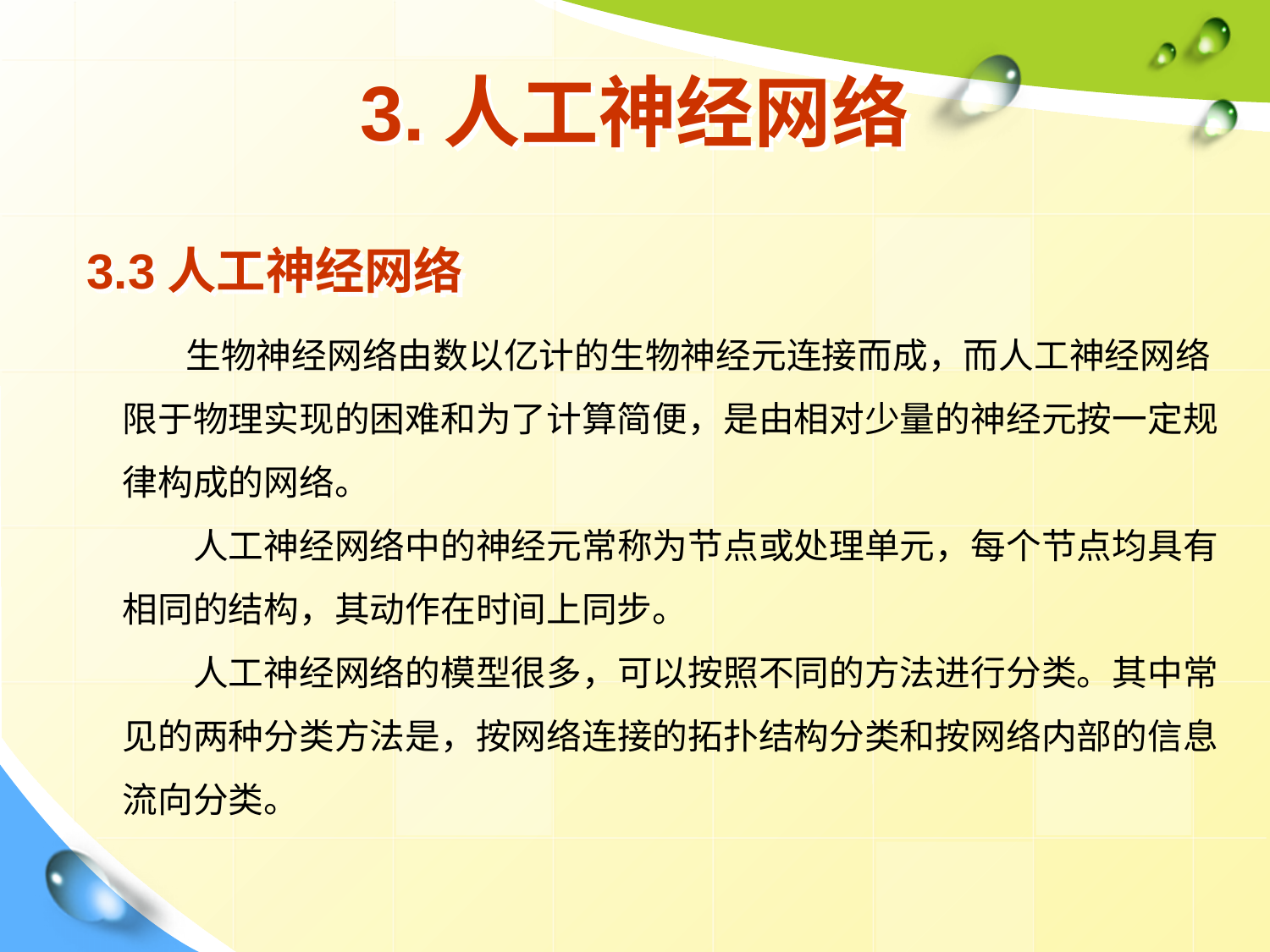

# 3.人工神经网络

3.3人工神经网络
       生物神经网络由数以亿计的生物神经元连接而成，而人工神经网络限于物理实现的困难和为了计算简便，是由相对少量的神经元按一定规律构成的网络。
　　人工神经网络中的神经元常称为节点或处理单元，每个节点均具有相同的结构，其动作在时间上同步。
　　人工神经网络的模型很多，可以按照不同的方法进行分类。其中常见的两种分类方法是，按网络连接的拓扑结构分类和按网络内部的信息流向分类。